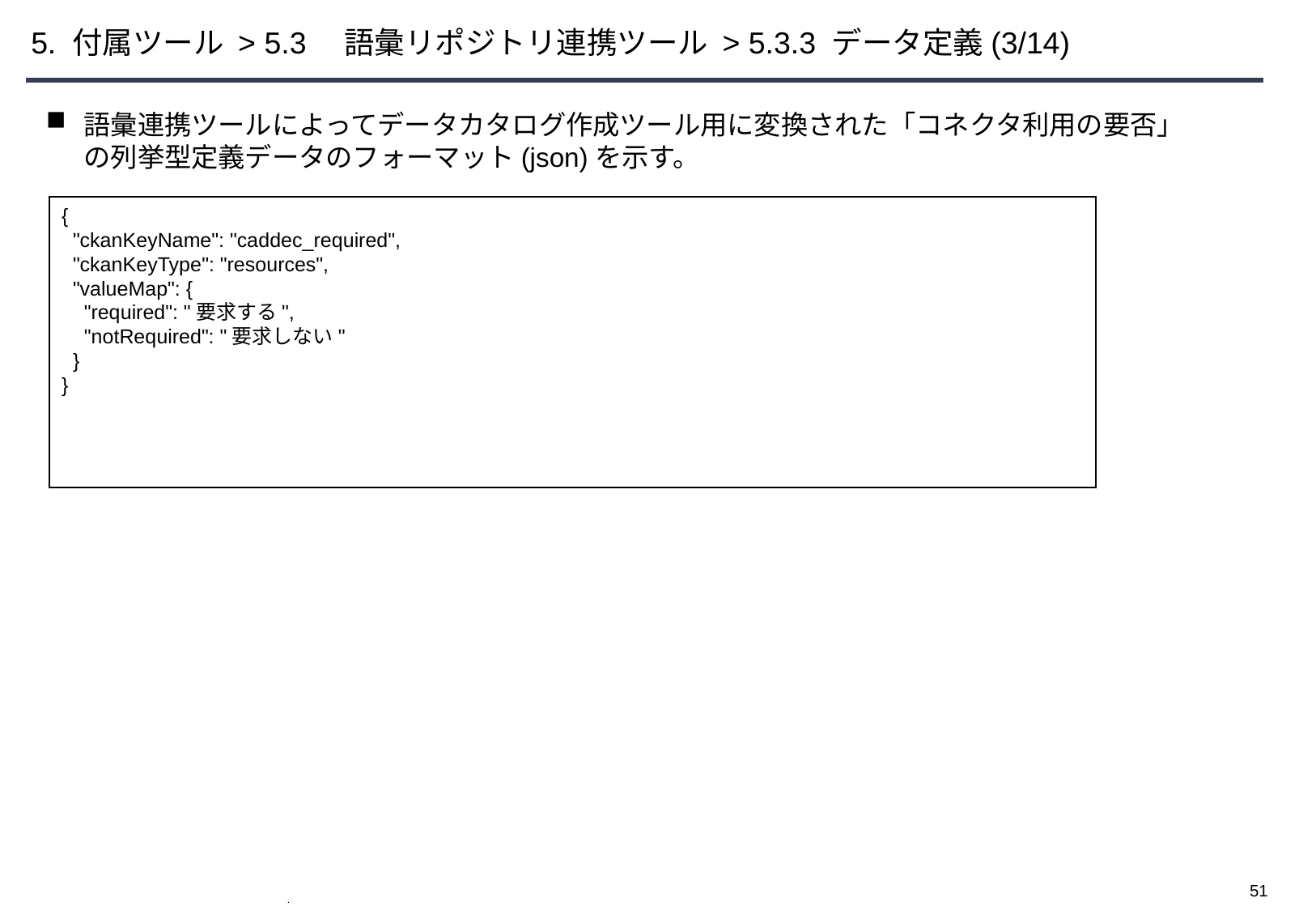

# 5. 付属ツール > 5.3　語彙リポジトリ連携ツール > 5.3.3 データ定義(3/14)
語彙連携ツールによってデータカタログ作成ツール用に変換された「コネクタ利用の要否」の列挙型定義データのフォーマット(json)を示す。
{
  "ckanKeyName": "caddec_required",
  "ckanKeyType": "resources",
  "valueMap": {
    "required": "要求する",
    "notRequired": "要求しない"
  }
}